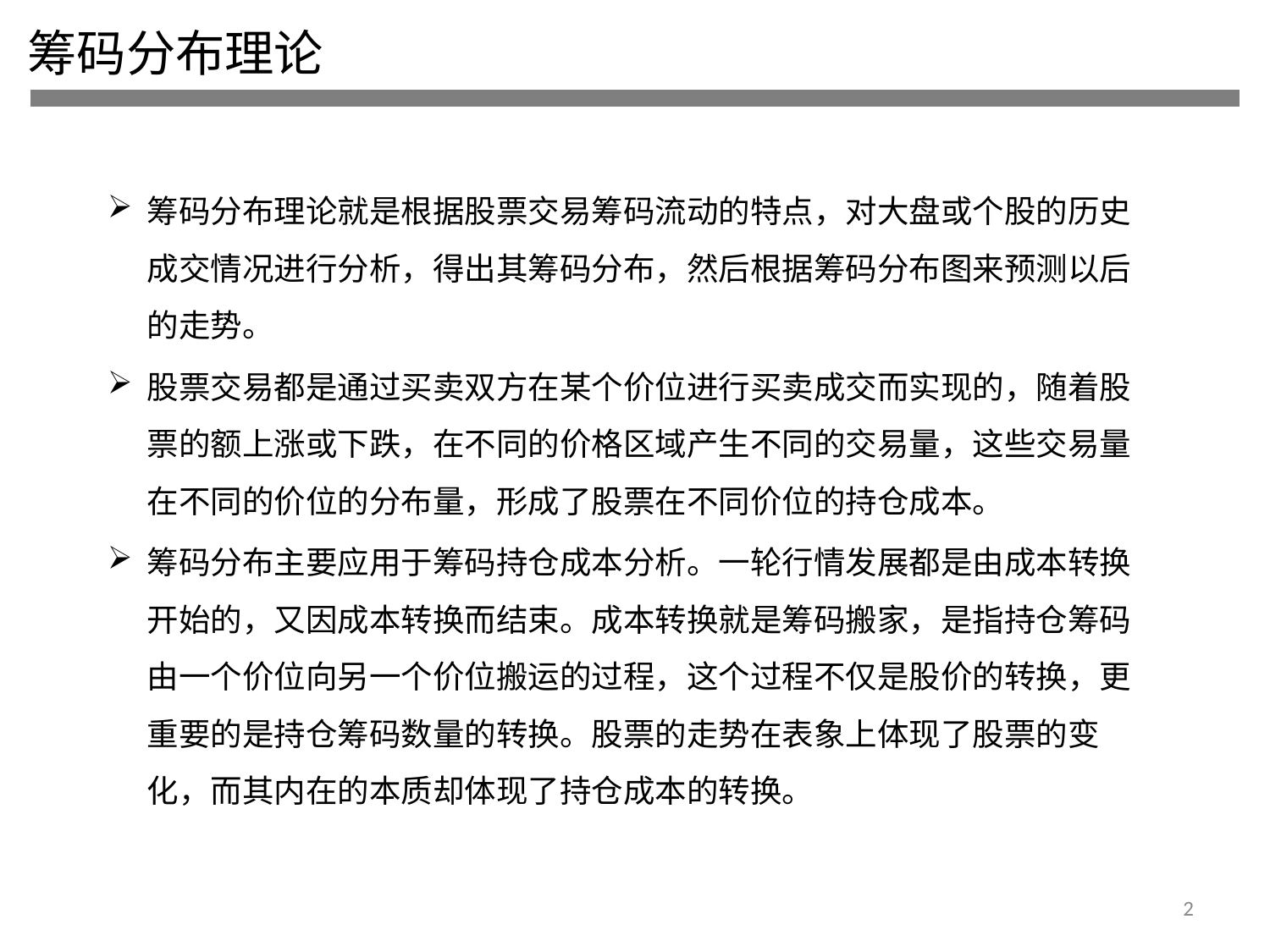

筹码分布理论
|  |
| --- |
筹码分布理论就是根据股票交易筹码流动的特点，对大盘或个股的历史成交情况进行分析，得出其筹码分布，然后根据筹码分布图来预测以后的走势。
股票交易都是通过买卖双方在某个价位进行买卖成交而实现的，随着股票的额上涨或下跌，在不同的价格区域产生不同的交易量，这些交易量在不同的价位的分布量，形成了股票在不同价位的持仓成本。
筹码分布主要应用于筹码持仓成本分析。一轮行情发展都是由成本转换开始的，又因成本转换而结束。成本转换就是筹码搬家，是指持仓筹码由一个价位向另一个价位搬运的过程，这个过程不仅是股价的转换，更重要的是持仓筹码数量的转换。股票的走势在表象上体现了股票的变化，而其内在的本质却体现了持仓成本的转换。
2